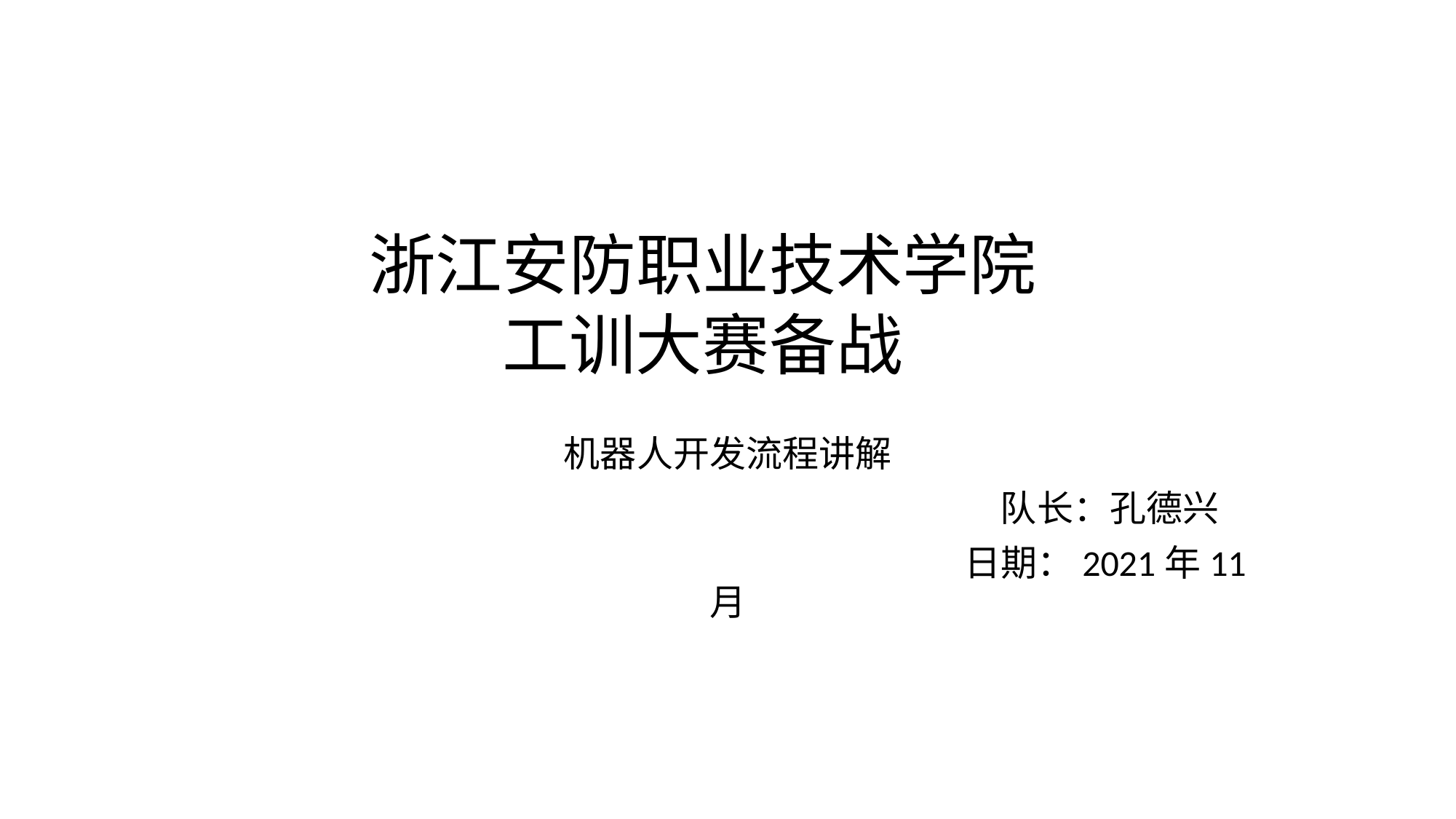

浙江安防职业技术学院工训大赛备战
机器人开发流程讲解
							队长：孔德兴
							日期：2021年11月